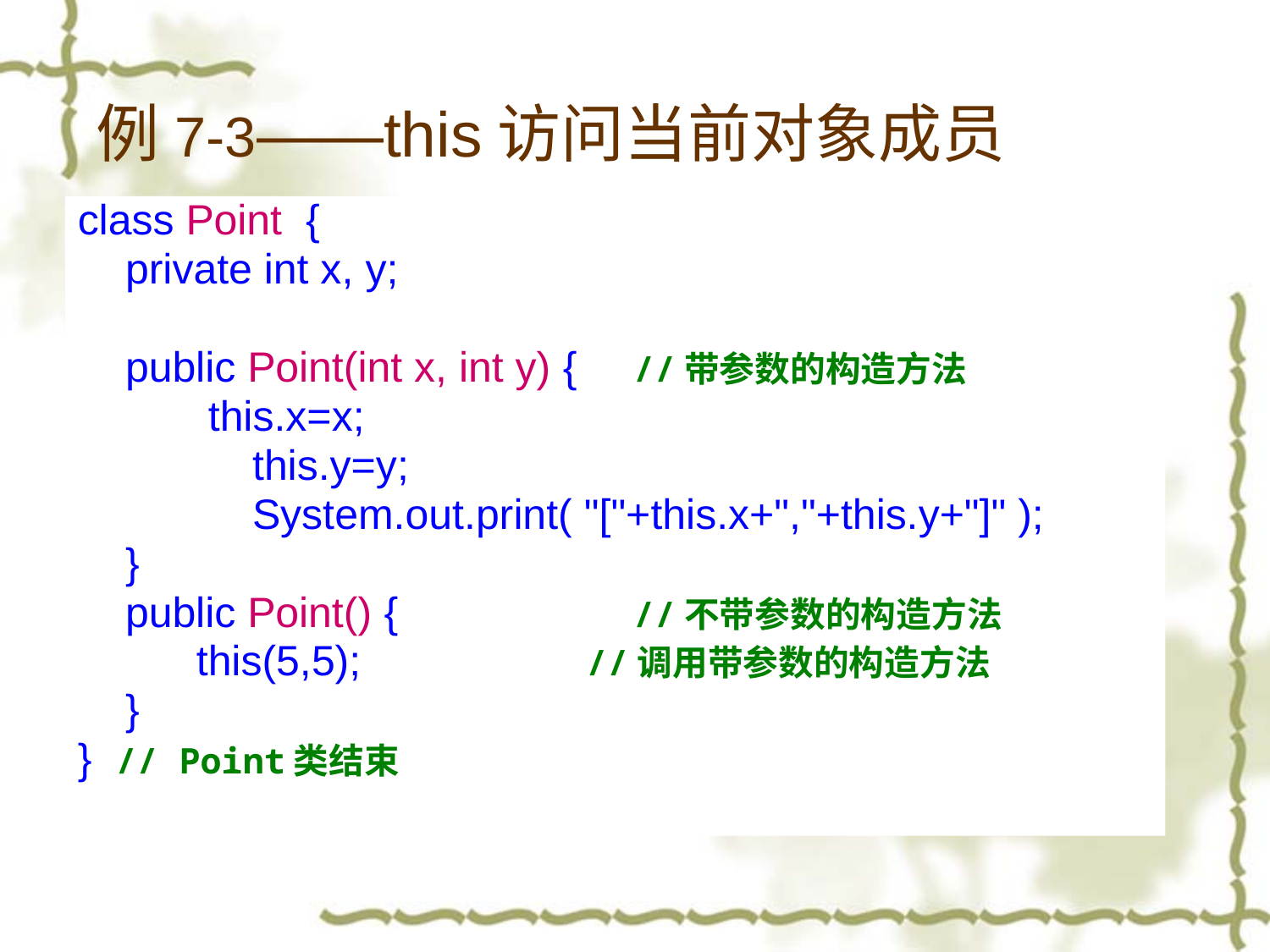

# 例7-3——this访问当前对象成员
class Point  {
  	private int x, y;

	public Point(int x, int y) { 	//带参数的构造方法
           this.x=x;
      	this.y=y;
      	System.out.print( "["+this.x+","+this.y+"]" );
   	}
  	public Point() { 		//不带参数的构造方法
          this(5,5);                   //调用带参数的构造方法
  	}
}  // Point类结束